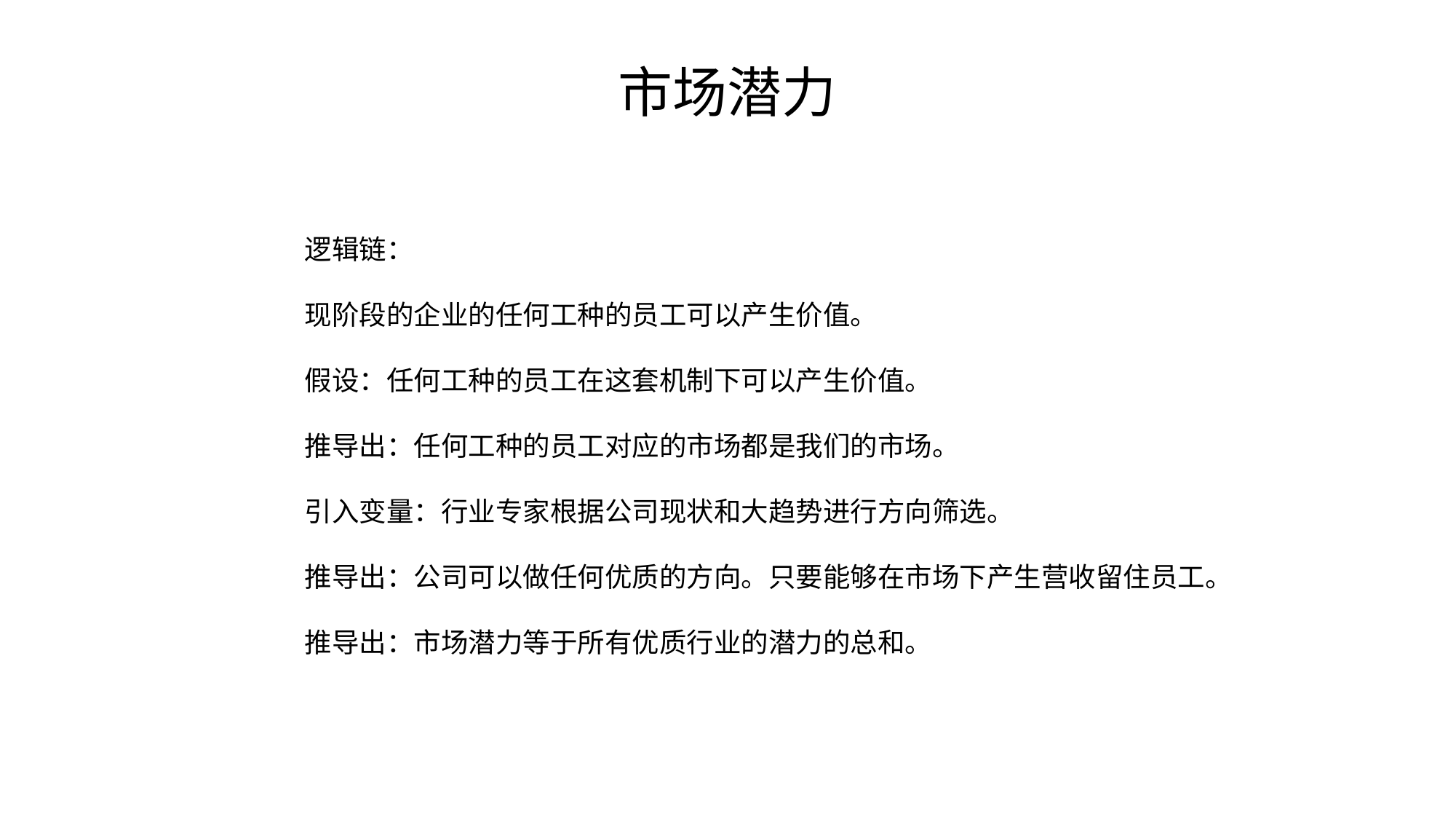

市场潜力

逻辑链：
现阶段的企业的任何工种的员工可以产生价值。
假设：任何工种的员工在这套机制下可以产生价值。
推导出：任何工种的员工对应的市场都是我们的市场。
引入变量：行业专家根据公司现状和大趋势进行方向筛选。
推导出：公司可以做任何优质的方向。只要能够在市场下产生营收留住员工。
推导出：市场潜力等于所有优质行业的潜力的总和。